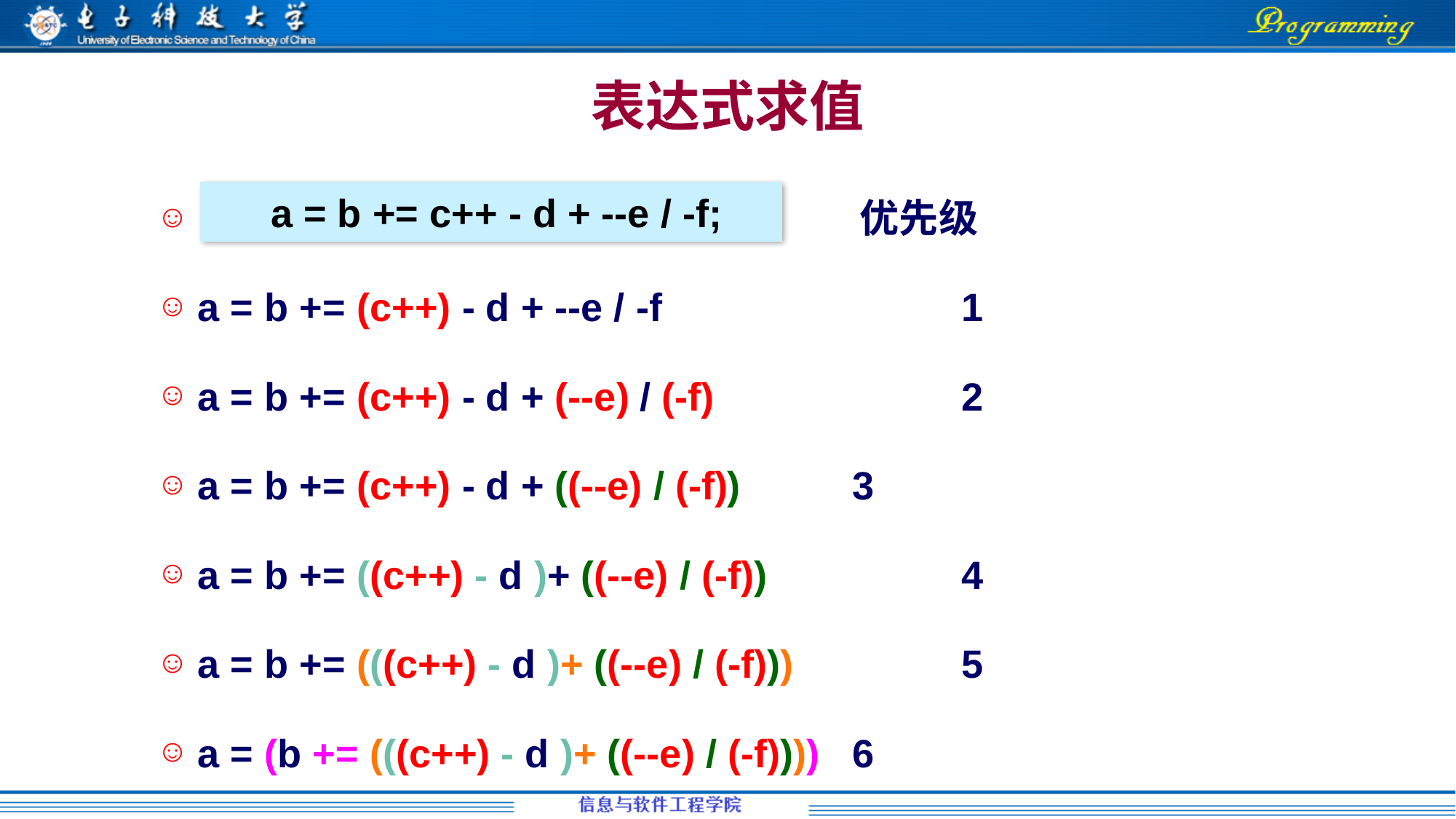

表达式求值
    	                                                             优先级
a = b += (c++) - d + --e / -f 			1
a = b += (c++) - d + (--e) / (-f)			2
a = b += (c++) - d + ((--e) / (-f))		3
a = b += ((c++) - d )+ ((--e) / (-f)) 		4
a = b += (((c++) - d )+ ((--e) / (-f)))		5
a = (b += (((c++) - d )+ ((--e) / (-f)))) 	6
 a = b += c++ - d + --e / -f;